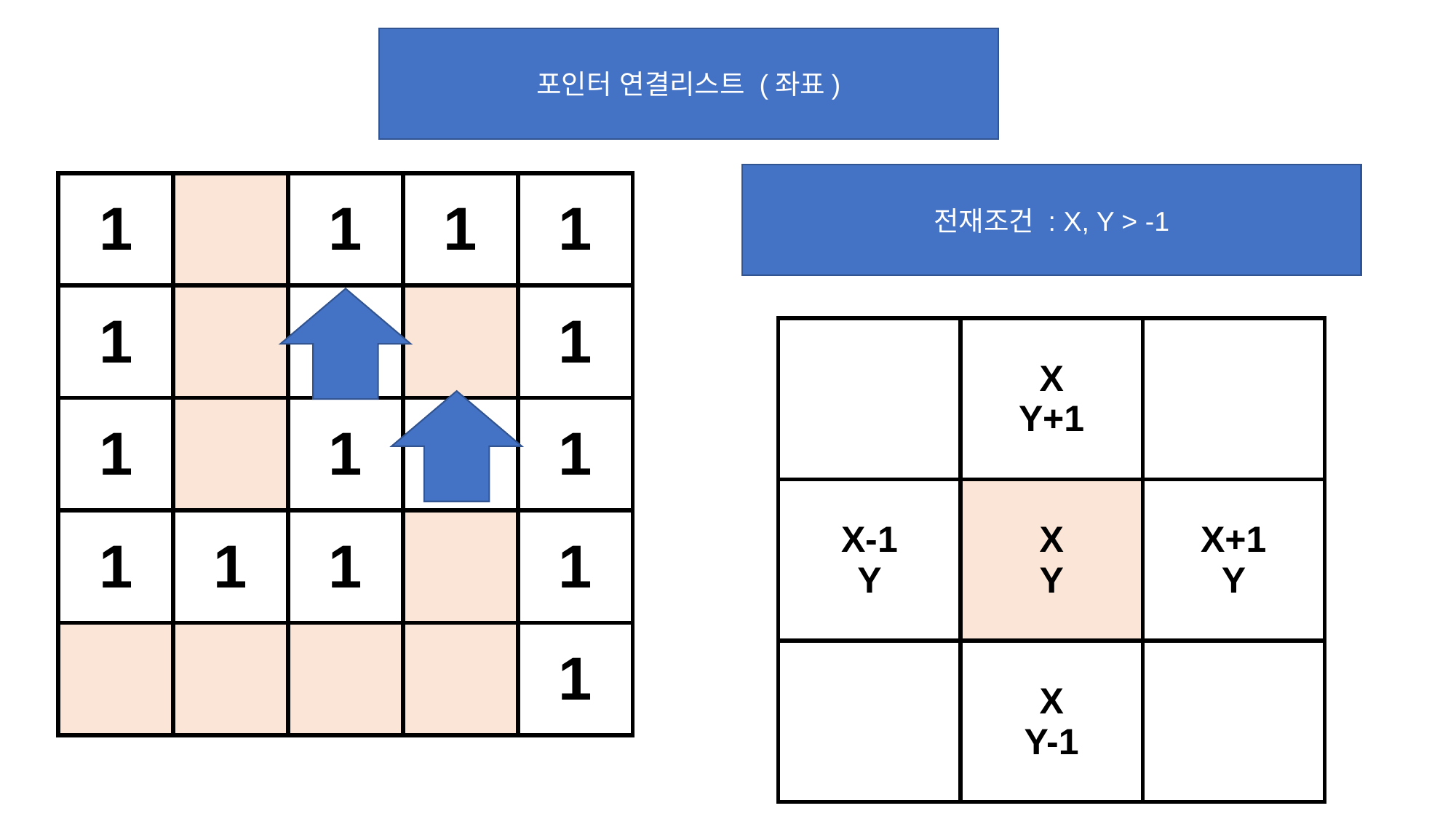

포인터 연결리스트 (좌표)
전재조건 : X, Y > -1
| 1 |  | 1 | 1 | 1 |
| --- | --- | --- | --- | --- |
| 1 |  | 1 |  | 1 |
| 1 |  | 1 | 1 | 1 |
| 1 | 1 | 1 |  | 1 |
|  |  |  |  | 1 |

|  | X Y+1 |  |
| --- | --- | --- |
| X-1 Y | X Y | X+1 Y |
|  | X Y-1 |  |